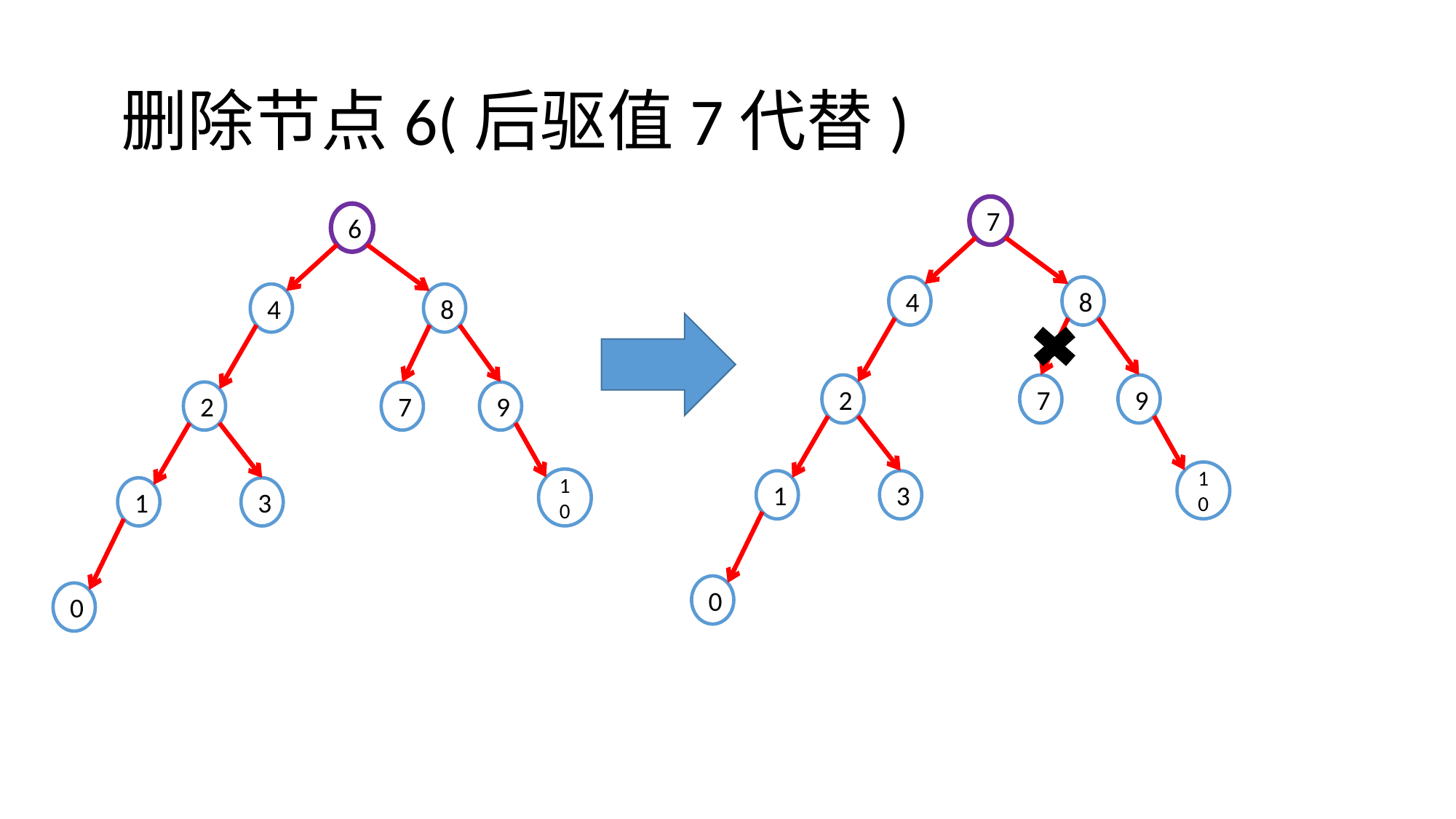

# 删除节点6(后驱值7代替)
7
4
8
2
7
9
10
1
3
0
6
4
8
2
7
9
10
1
3
0